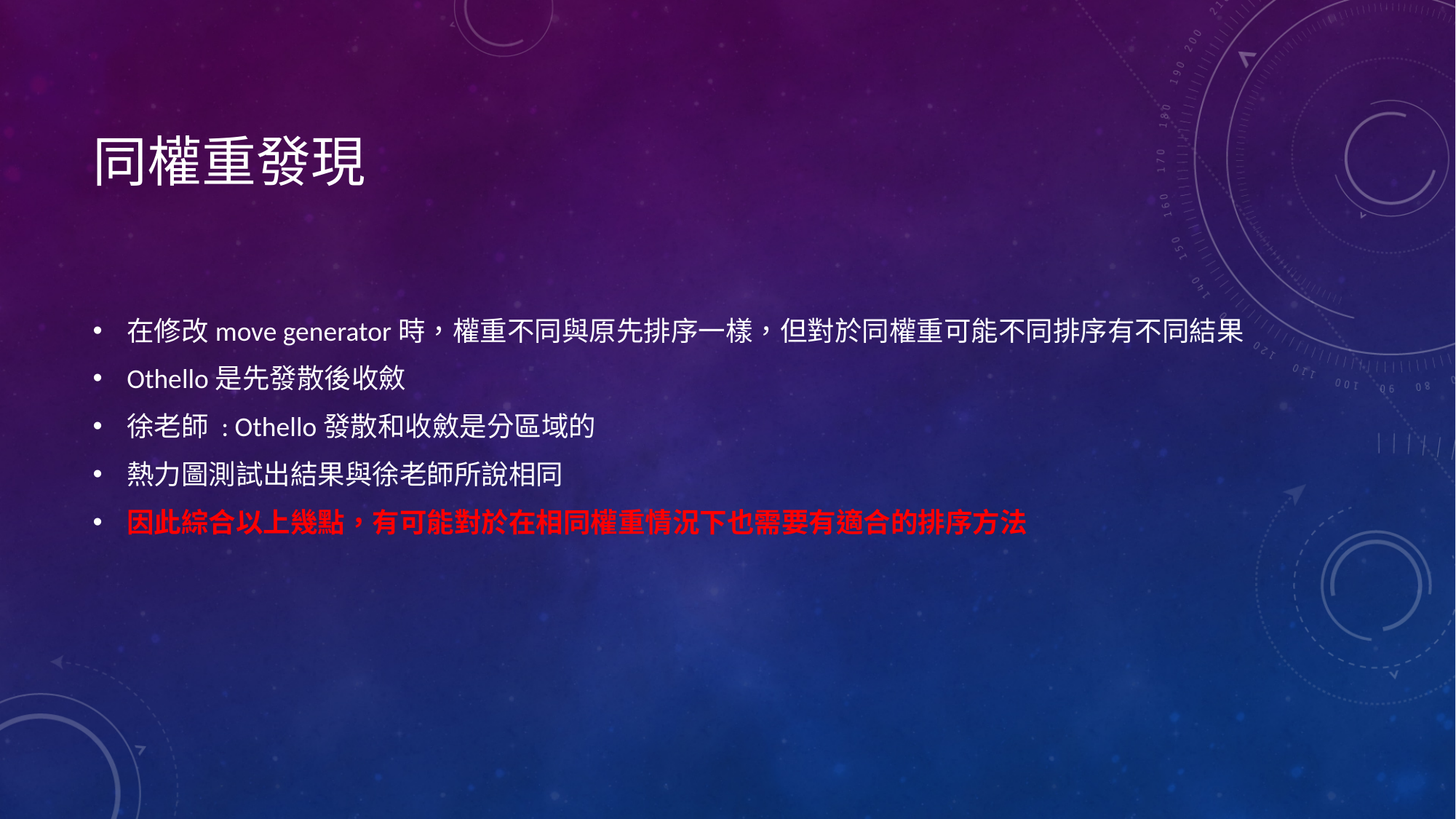

# 同權重發現
在修改move generator時，權重不同與原先排序一樣，但對於同權重可能不同排序有不同結果
Othello是先發散後收斂
徐老師 : Othello發散和收斂是分區域的
熱力圖測試出結果與徐老師所說相同
因此綜合以上幾點，有可能對於在相同權重情況下也需要有適合的排序方法